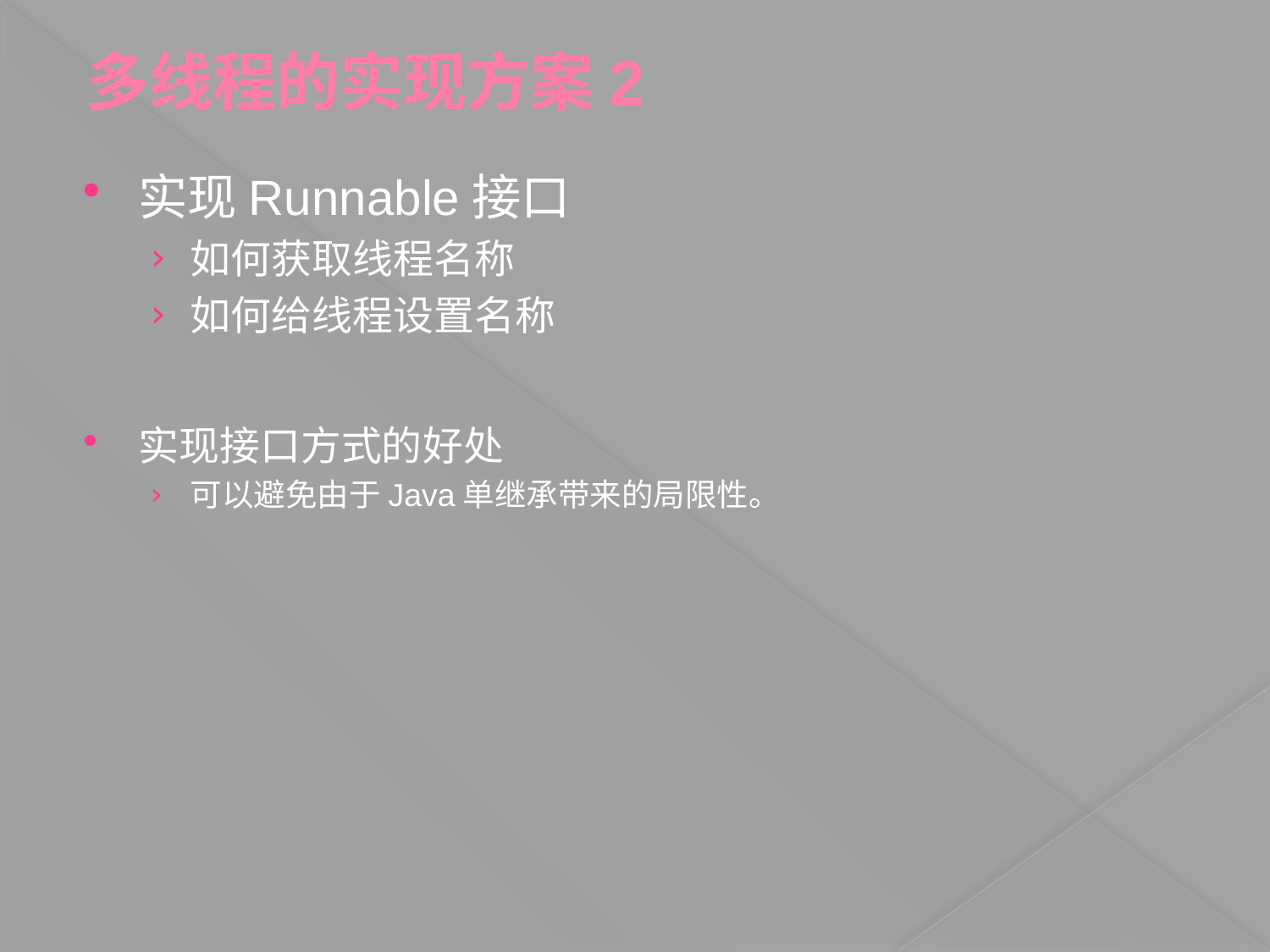

# 多线程的实现方案2
实现Runnable接口
如何获取线程名称
如何给线程设置名称

实现接口方式的好处
可以避免由于Java单继承带来的局限性。